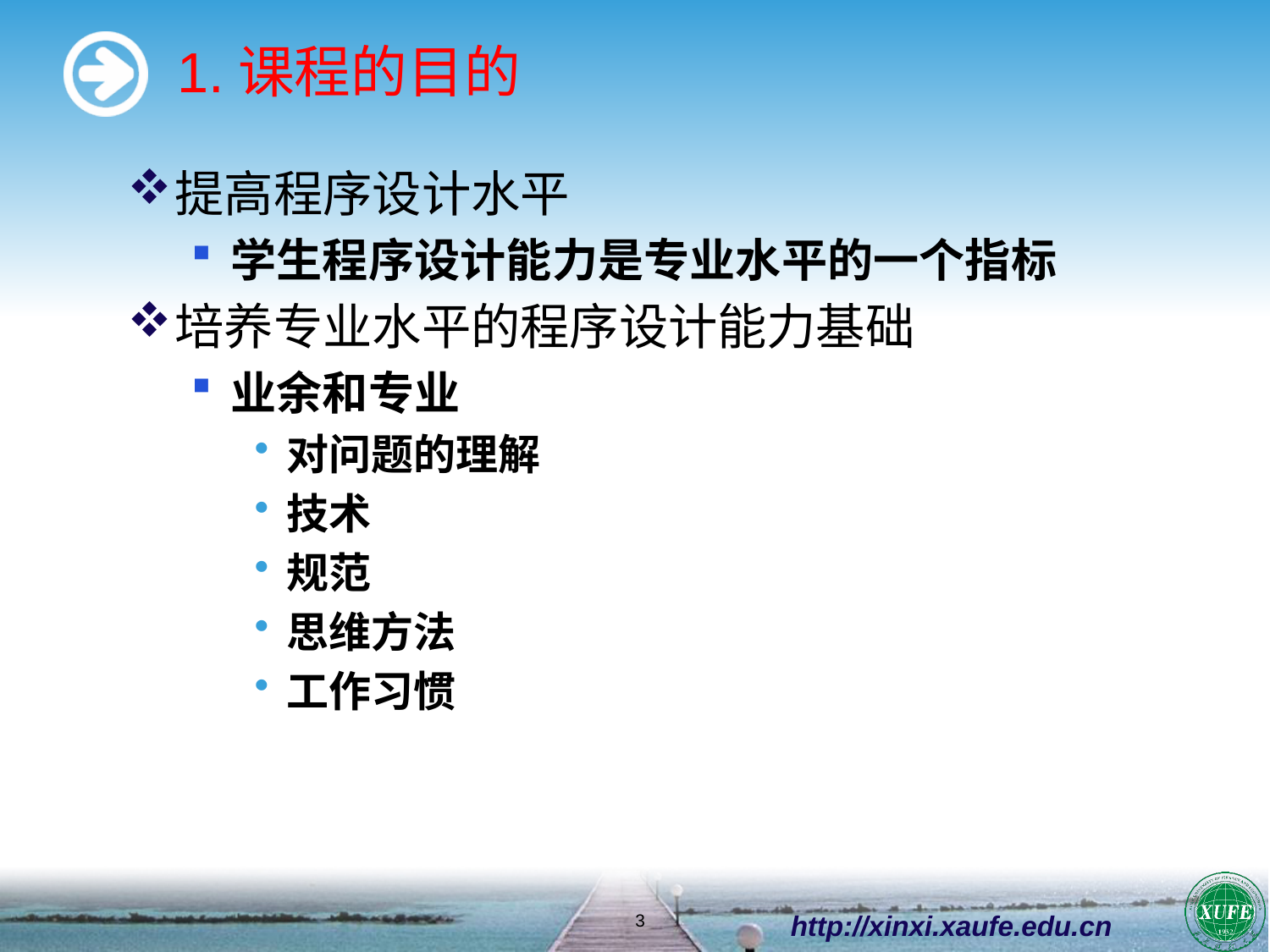

# 1.课程的目的
提高程序设计水平
学生程序设计能力是专业水平的一个指标
培养专业水平的程序设计能力基础
业余和专业
对问题的理解
技术
规范
思维方法
工作习惯
http://xinxi.xaufe.edu.cn
3